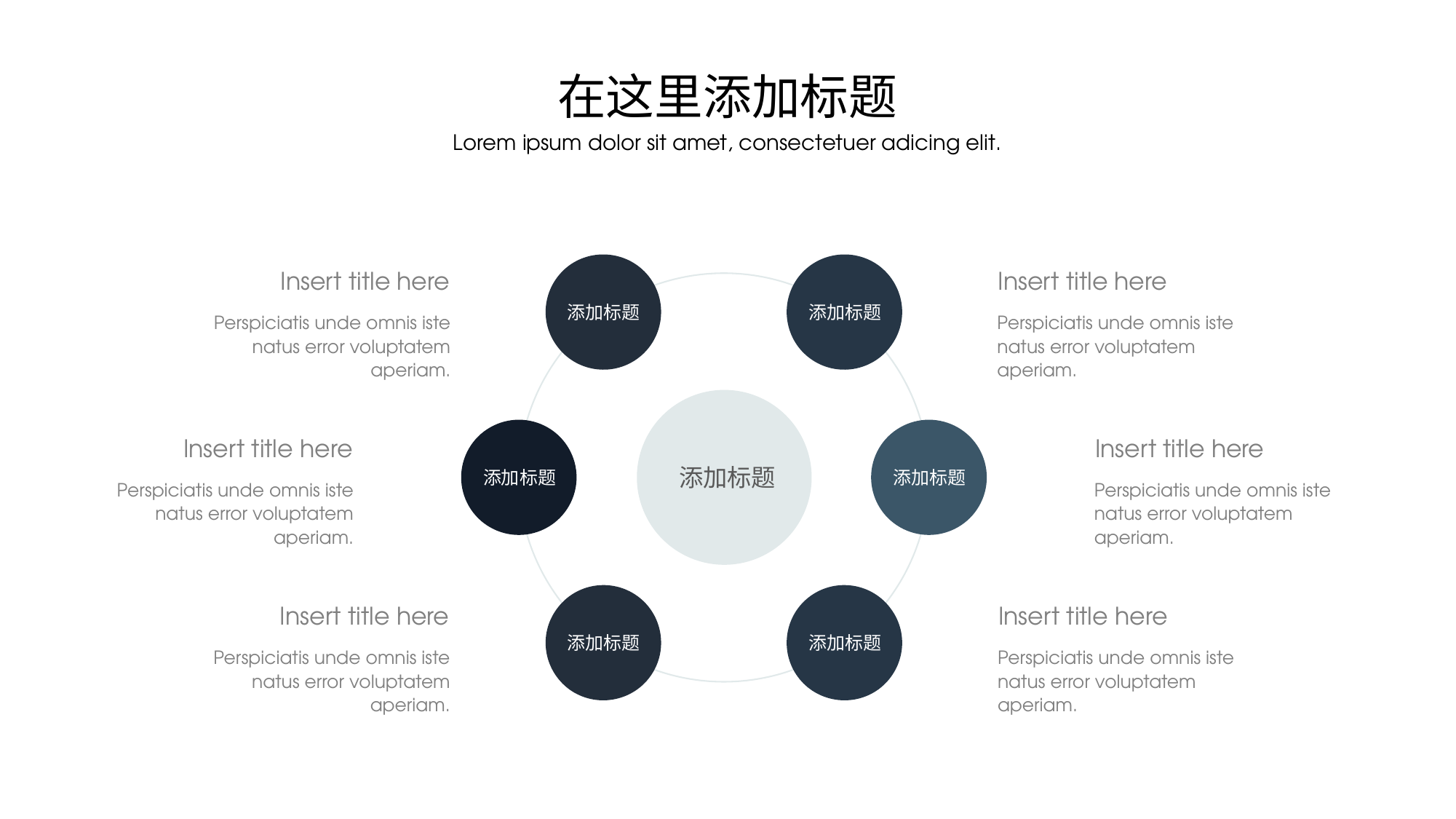

在这里添加标题
Lorem ipsum dolor sit amet, consectetuer adicing elit.

Insert title here
Insert title here

添加标题
添加标题
Perspiciatis unde omnis iste natus error voluptatem aperiam.
Perspiciatis unde omnis iste natus error voluptatem aperiam.

Insert title here
Insert title here
添加标题
添加标题
添加标题
Perspiciatis unde omnis iste natus error voluptatem aperiam.
Perspiciatis unde omnis iste natus error voluptatem aperiam.

Insert title here
Insert title here
添加标题
添加标题
Perspiciatis unde omnis iste natus error voluptatem aperiam.
Perspiciatis unde omnis iste natus error voluptatem aperiam.